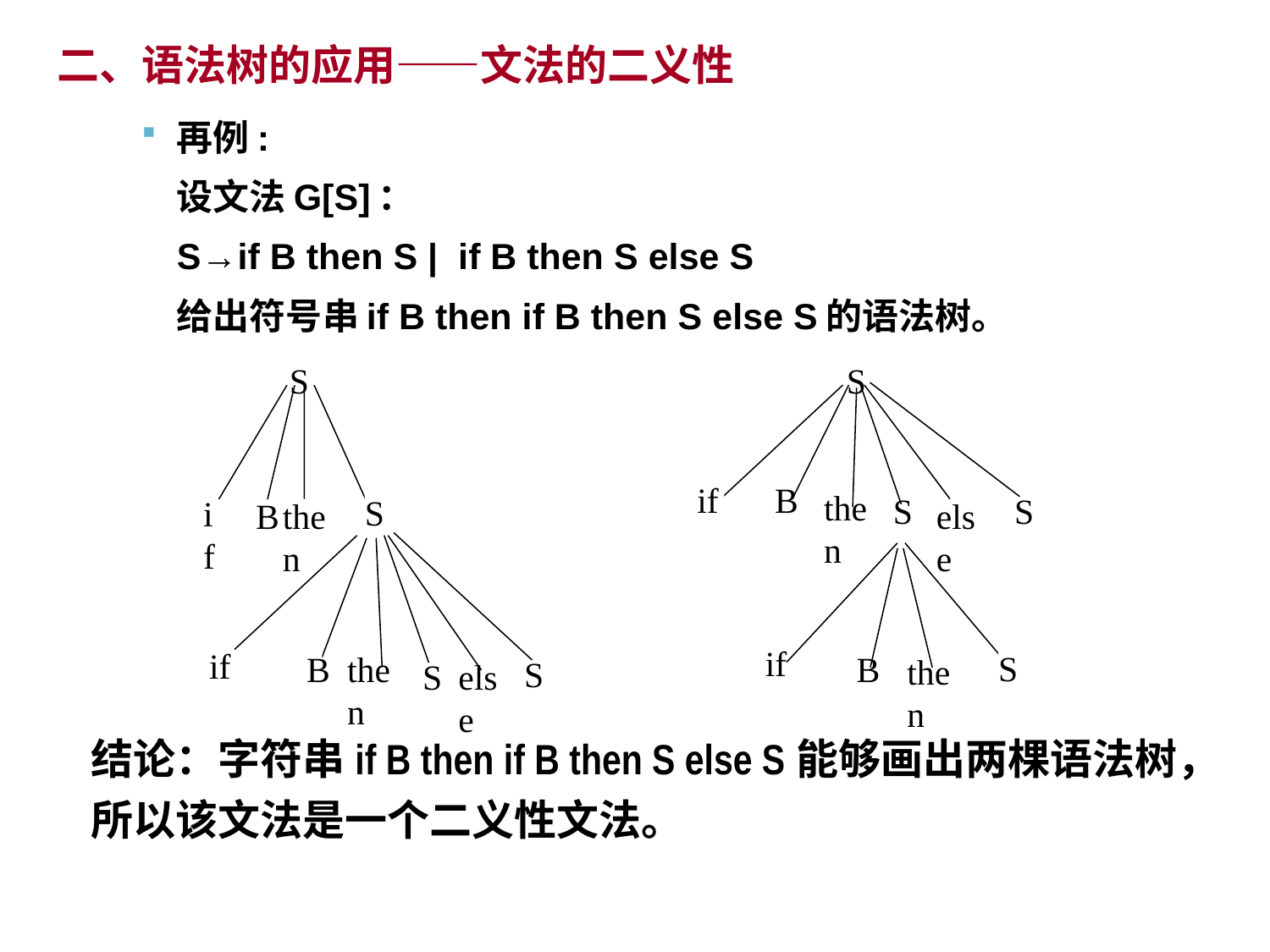

二、语法树的应用——文法的二义性
再例:
	设文法G[S]：
	S→if B then S |  if B then S else S
	给出符号串if B then if B then S else S的语法树。

S

S
if
B
then

if
B
then
S
S
else
S

if
B
then
S
S
else

if
S
B
then
结论：字符串if B then if B then S else S能够画出两棵语法树，所以该文法是一个二义性文法。